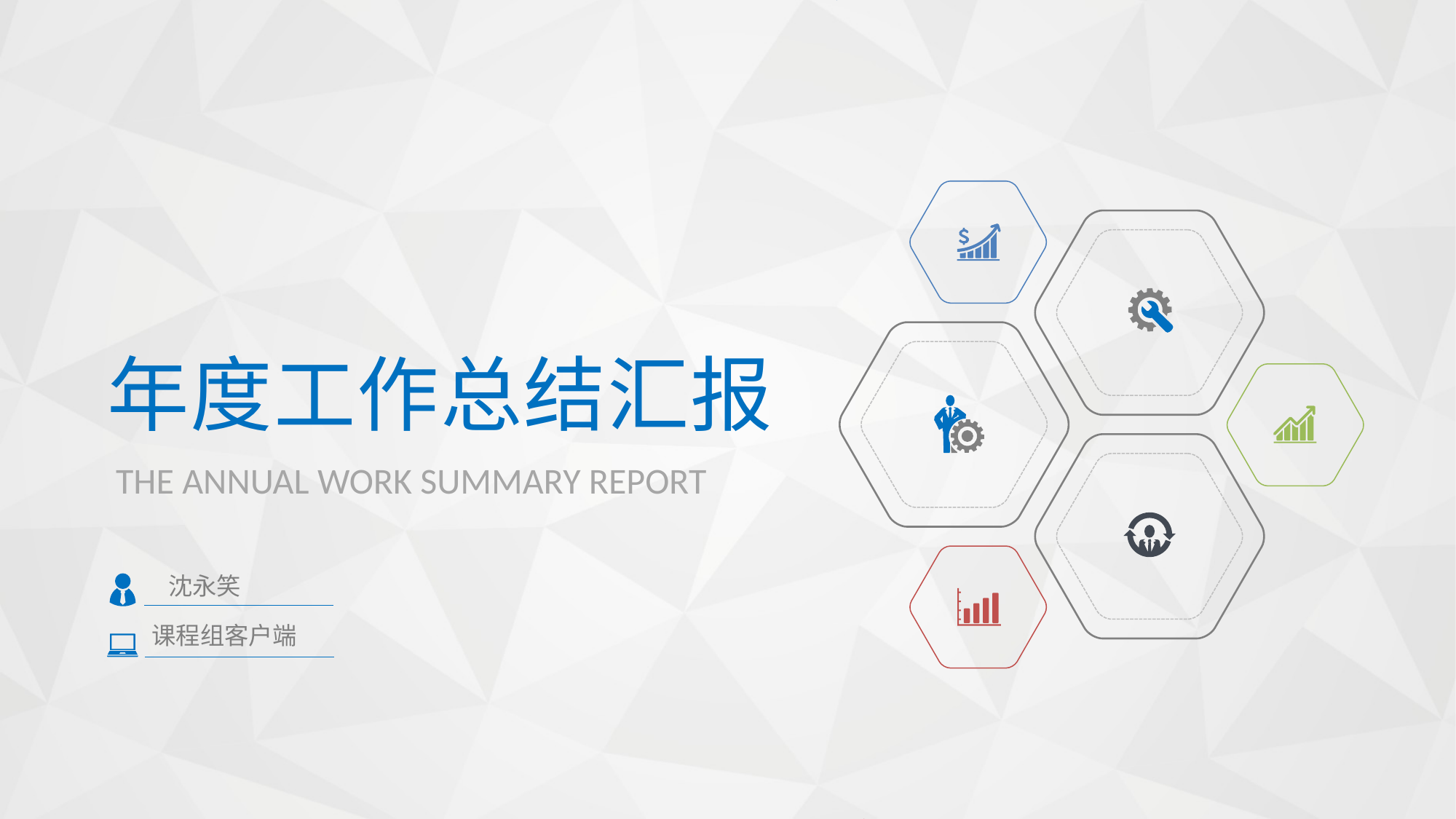

年度工作总结汇报

THE ANNUAL WORK SUMMARY REPORT

   沈永笑

课程组客户端